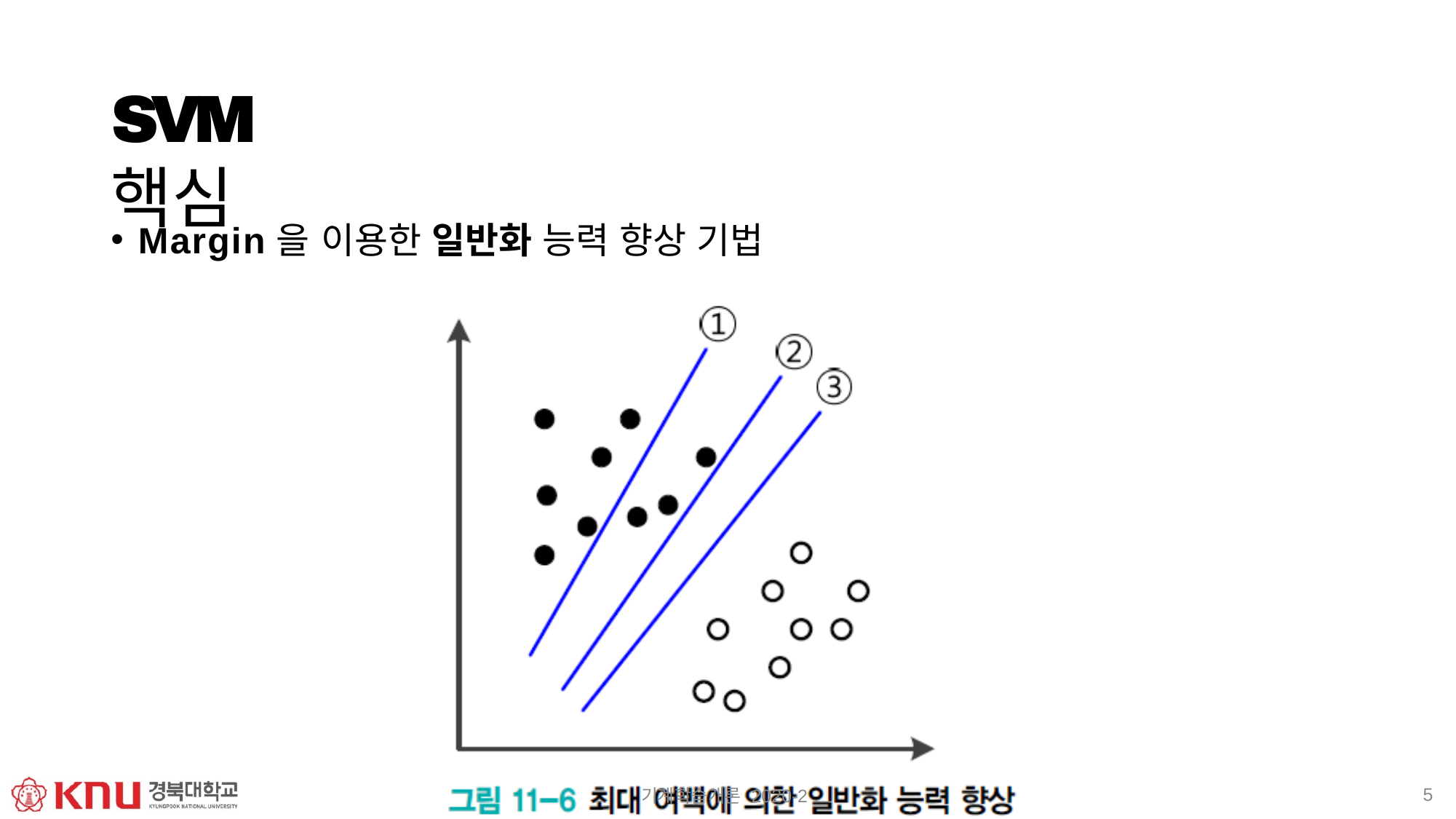

# SVM 핵심
Margin을 이용한 일반화 능력 향상 기법

5
기계학습개론 2020-2